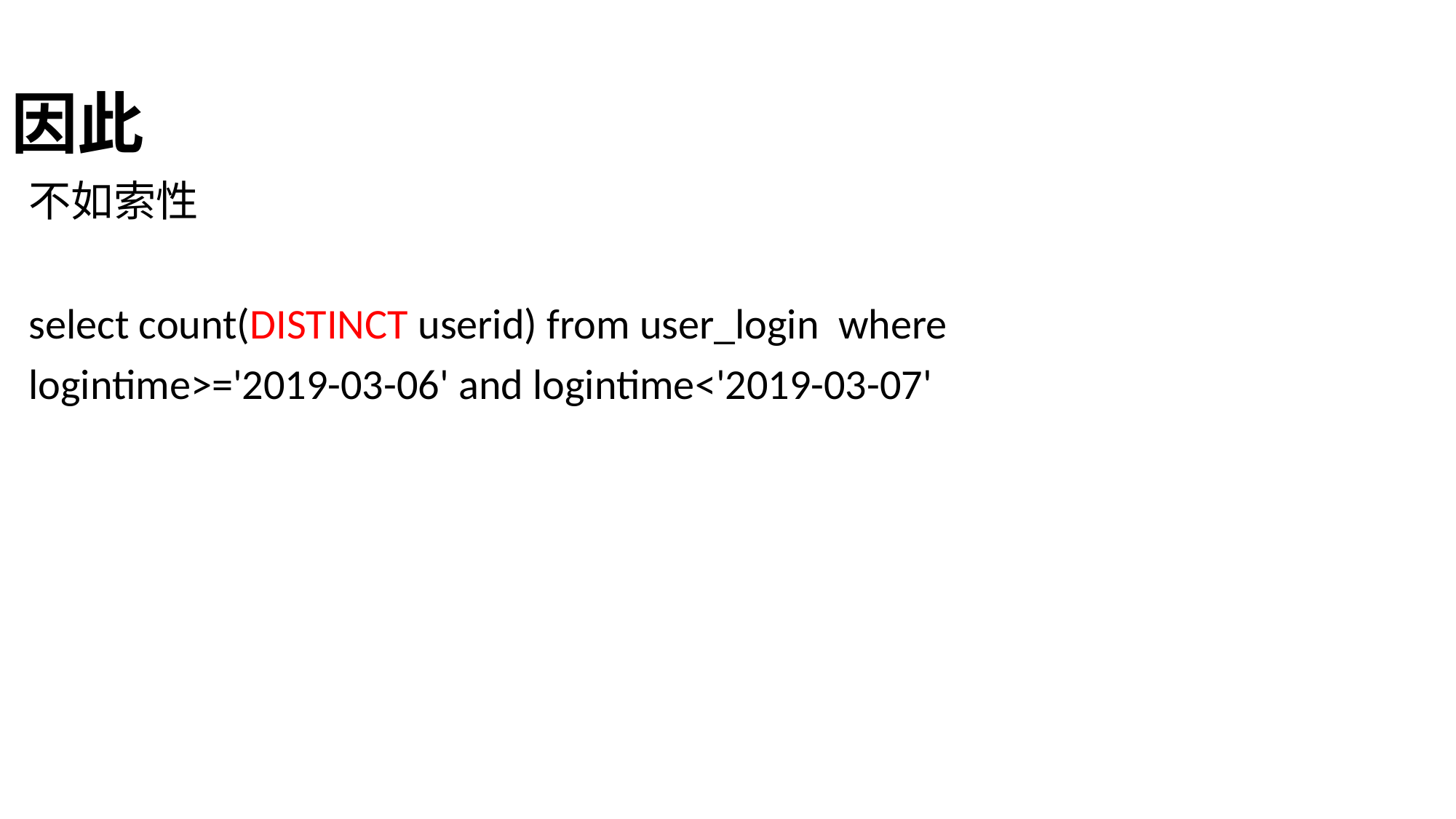

# 因此
不如索性

select count(DISTINCT userid) from user_login  where
logintime>='2019-03-06' and logintime<'2019-03-07'